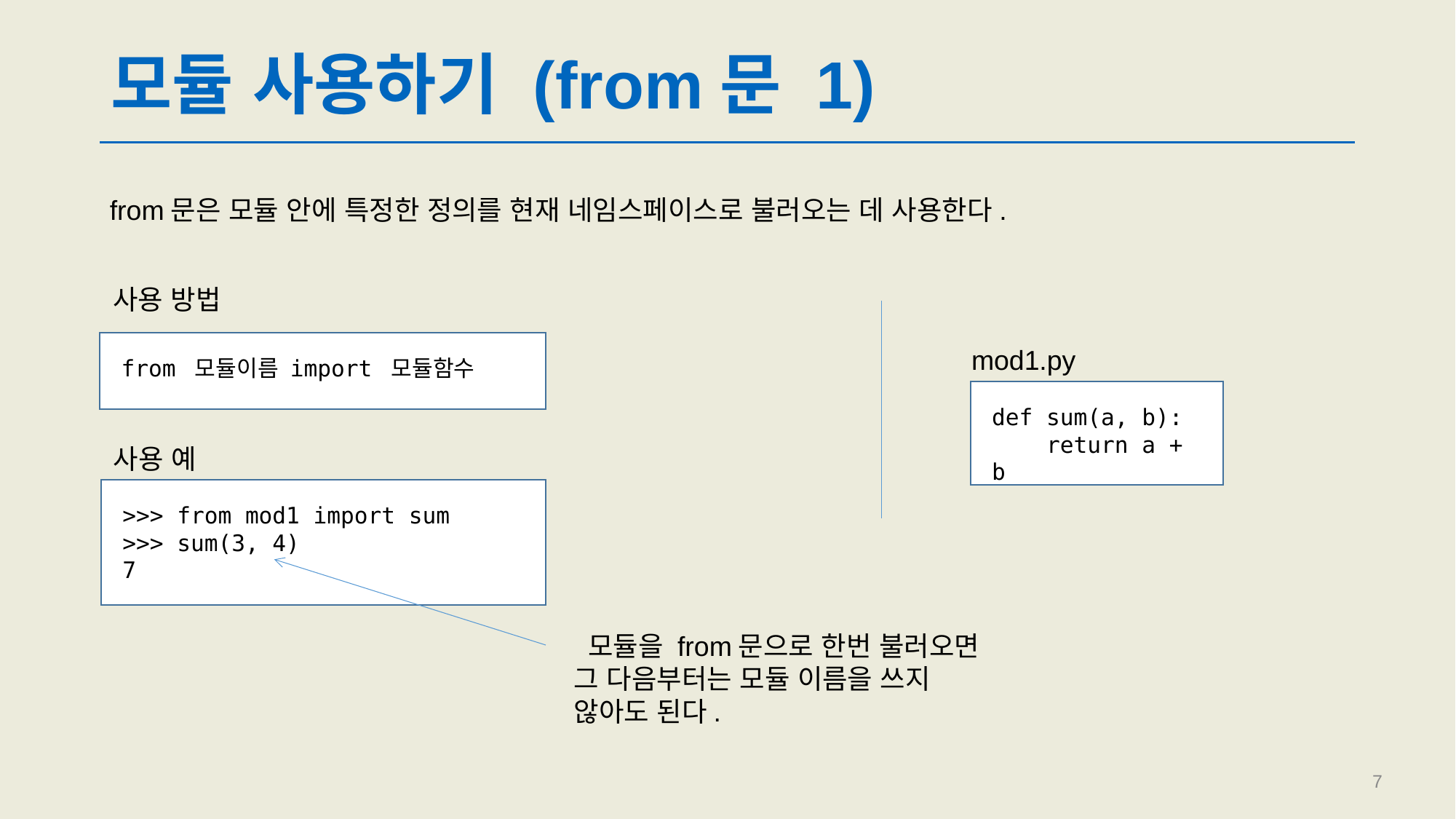

# 모듈 사용하기 (from문 1)
from문은 모듈 안에 특정한 정의를 현재 네임스페이스로 불러오는 데 사용한다.
사용 방법
from 모듈이름 import 모듈함수
mod1.py
def sum(a, b):
    return a + b
사용 예
>>> from mod1 import sum
>>> sum(3, 4)
7
 모듈을 from문으로 한번 불러오면  그 다음부터는 모듈 이름을 쓰지 않아도 된다.
7